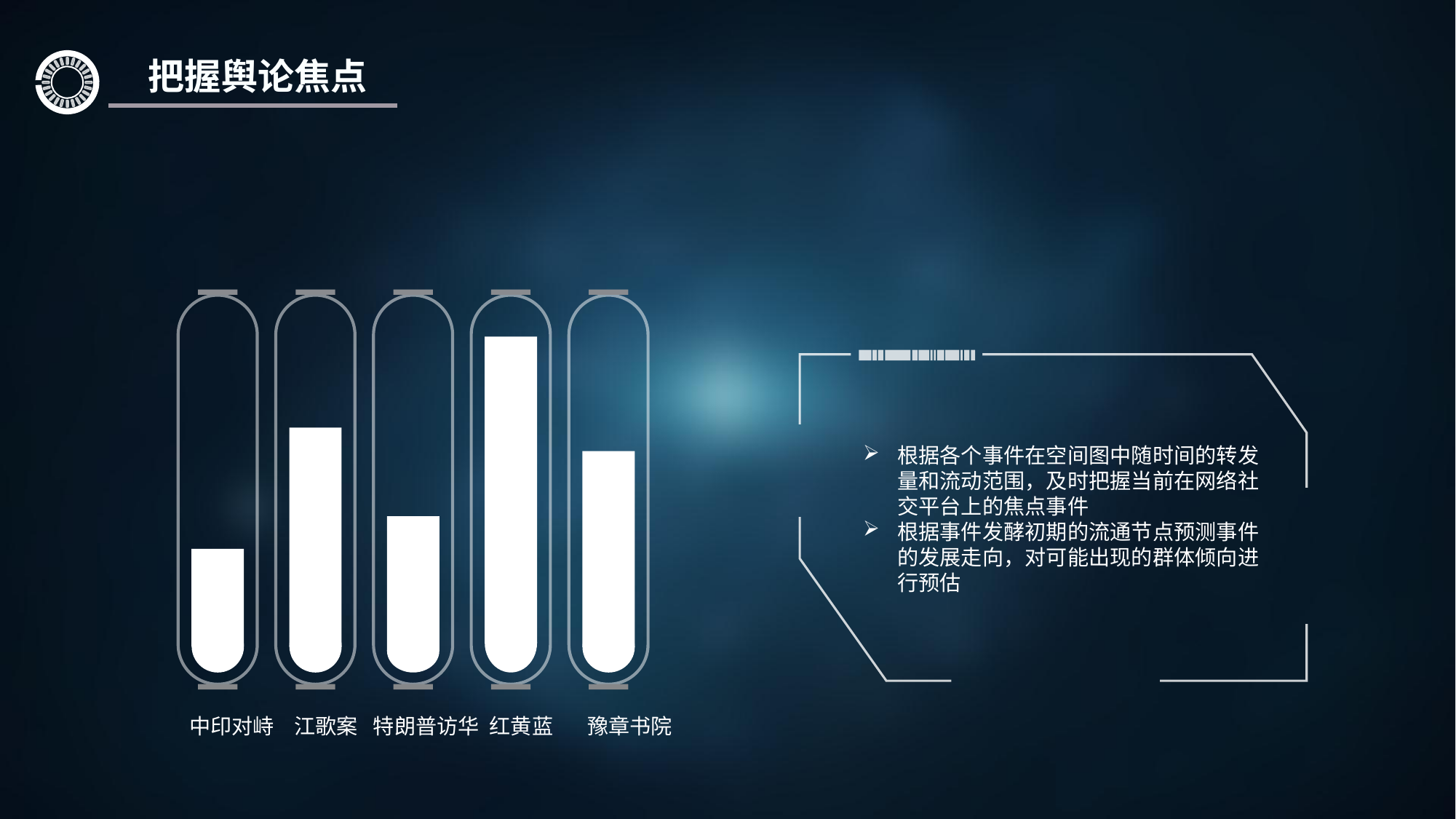

把握舆论焦点

根据各个事件在空间图中随时间的转发量和流动范围，及时把握当前在网络社交平台上的焦点事件
根据事件发酵初期的流通节点预测事件的发展走向，对可能出现的群体倾向进行预估

中印对峙
江歌案
特朗普访华
红黄蓝
豫章书院